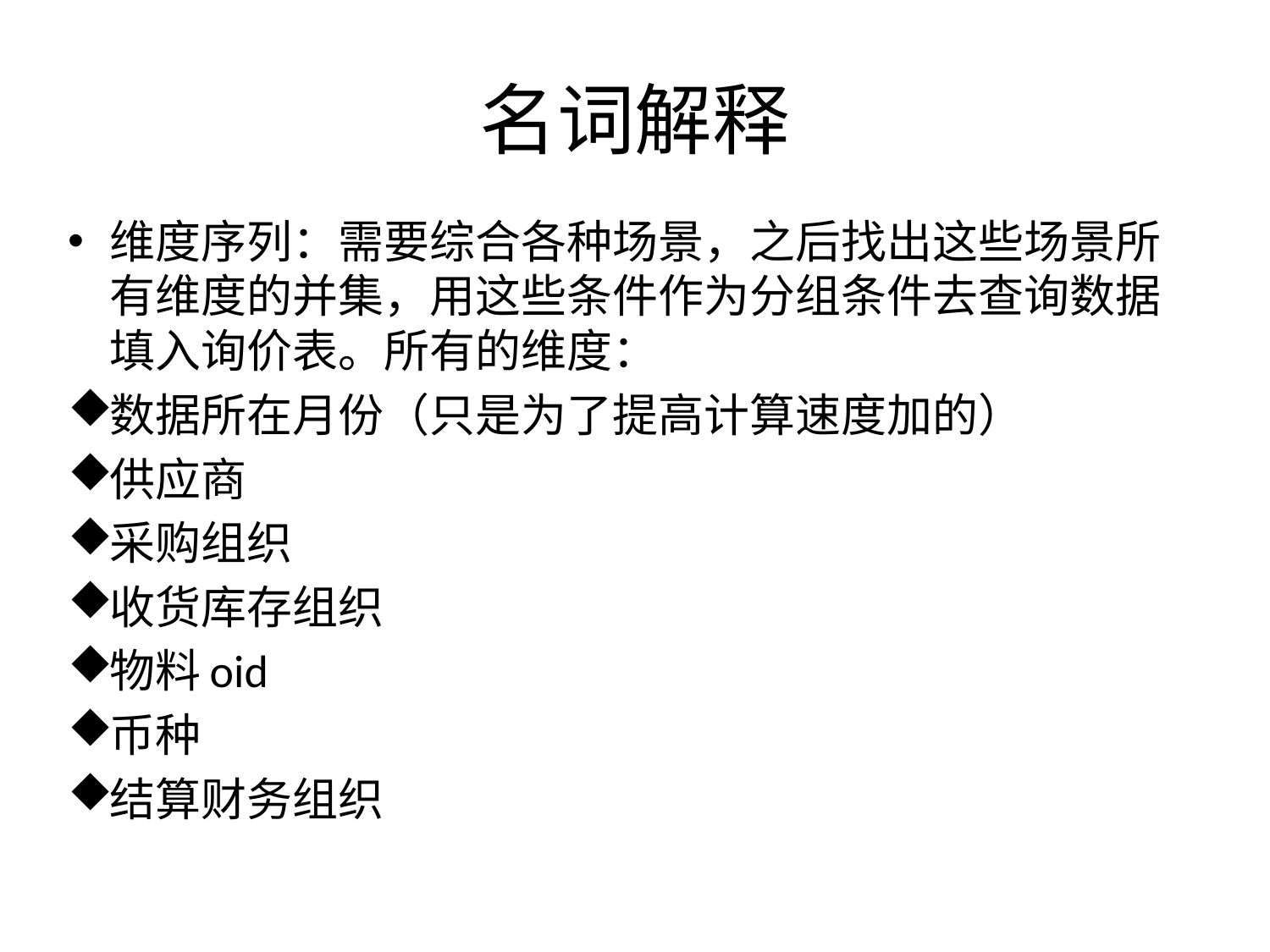

# 名词解释
维度序列：需要综合各种场景，之后找出这些场景所有维度的并集，用这些条件作为分组条件去查询数据填入询价表。所有的维度：
数据所在月份（只是为了提高计算速度加的）
供应商
采购组织
收货库存组织
物料oid
币种
结算财务组织